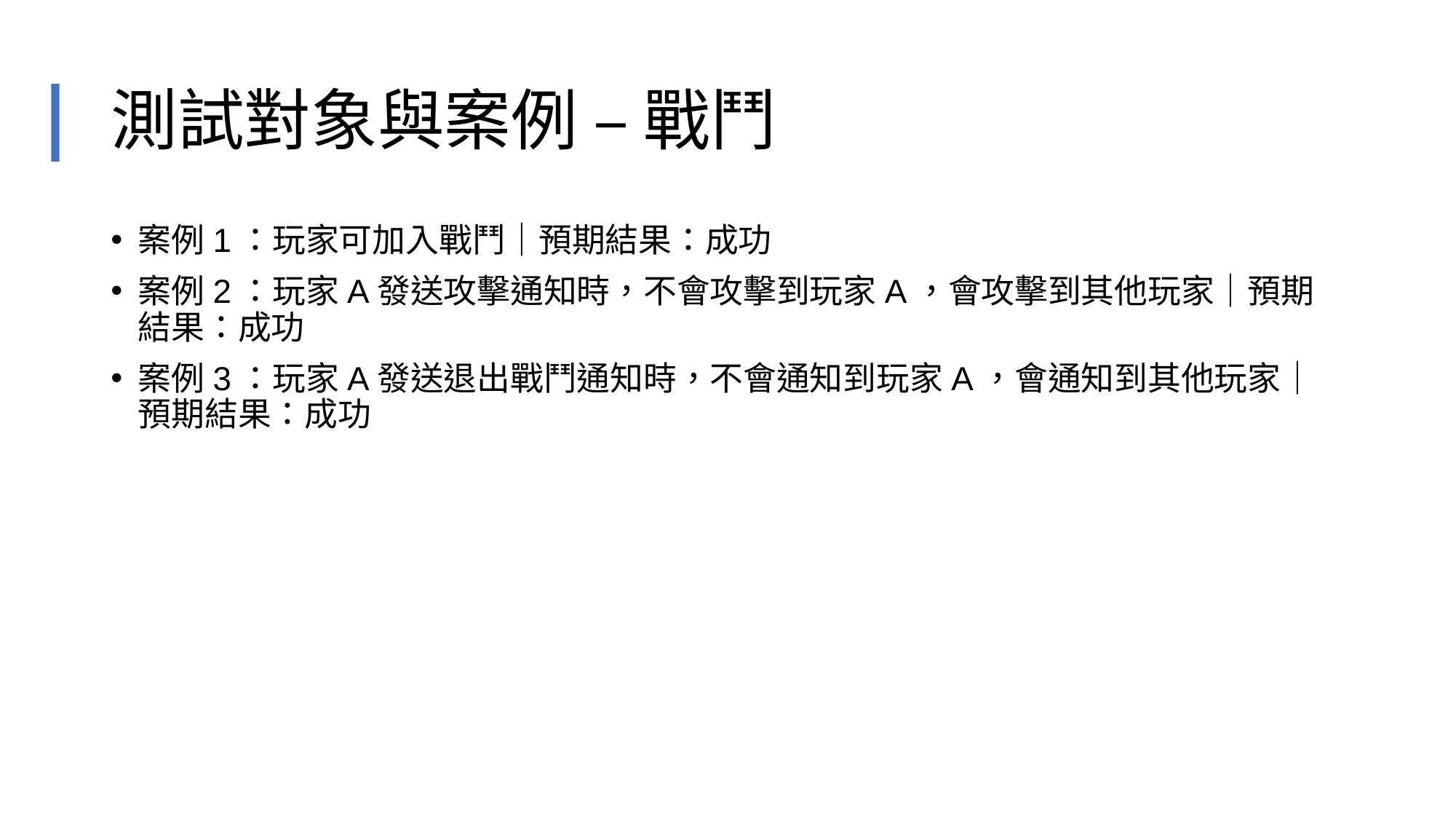

# 測試對象與案例 – 戰鬥

案例1：玩家可加入戰鬥｜預期結果：成功
案例2：玩家A發送攻擊通知時，不會攻擊到玩家A，會攻擊到其他玩家｜預期結果：成功
案例3：玩家A發送退出戰鬥通知時，不會通知到玩家A，會通知到其他玩家｜預期結果：成功